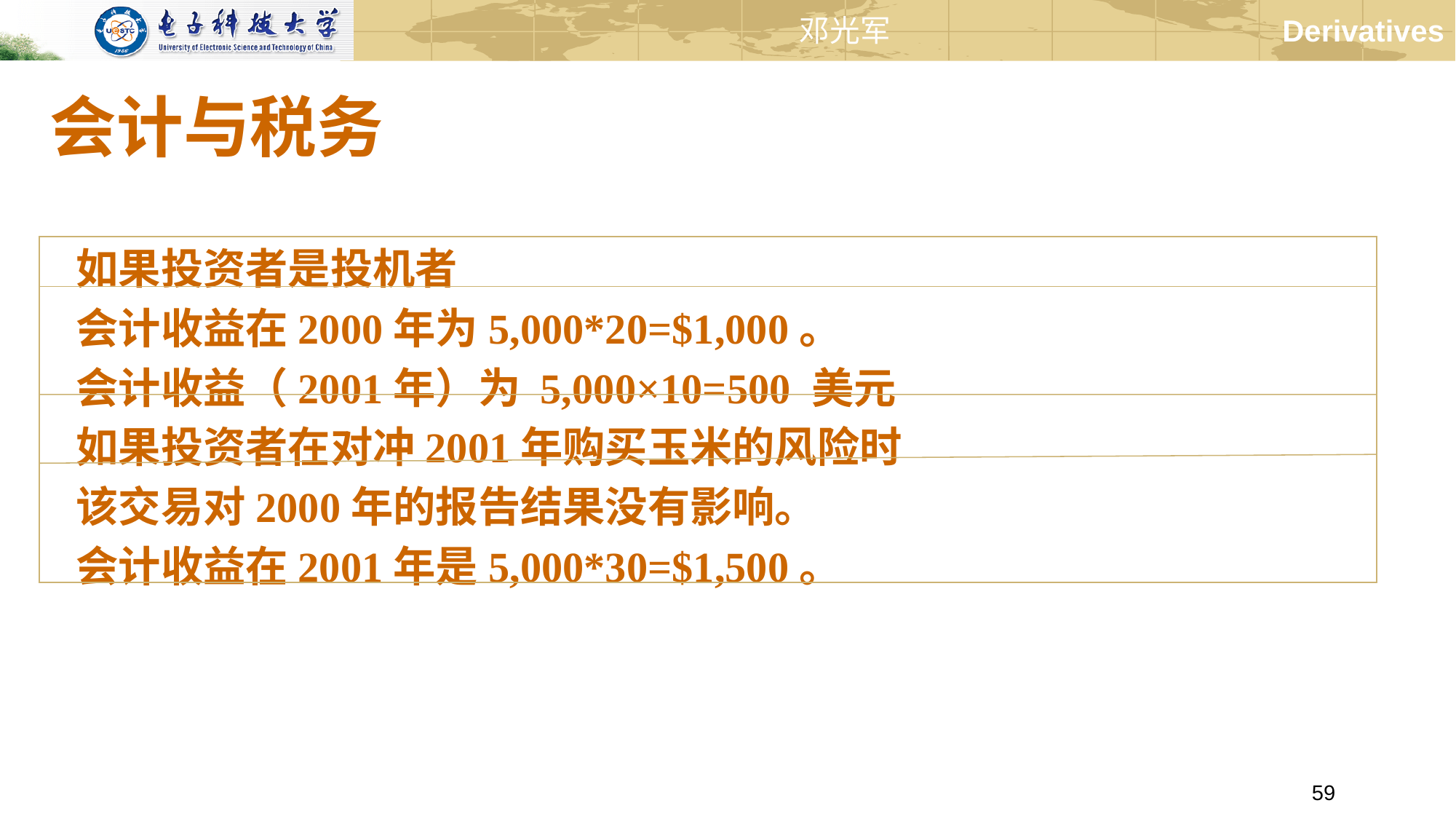

# 会计与税务

如果投资者是投机者
会计收益在2000年为5,000*20=$1,000。
会计收益（2001年）为 5,000×10=500 美元
如果投资者在对冲2001年购买玉米的风险时
该交易对2000年的报告结果没有影响。
会计收益在2001年是5,000*30=$1,500。